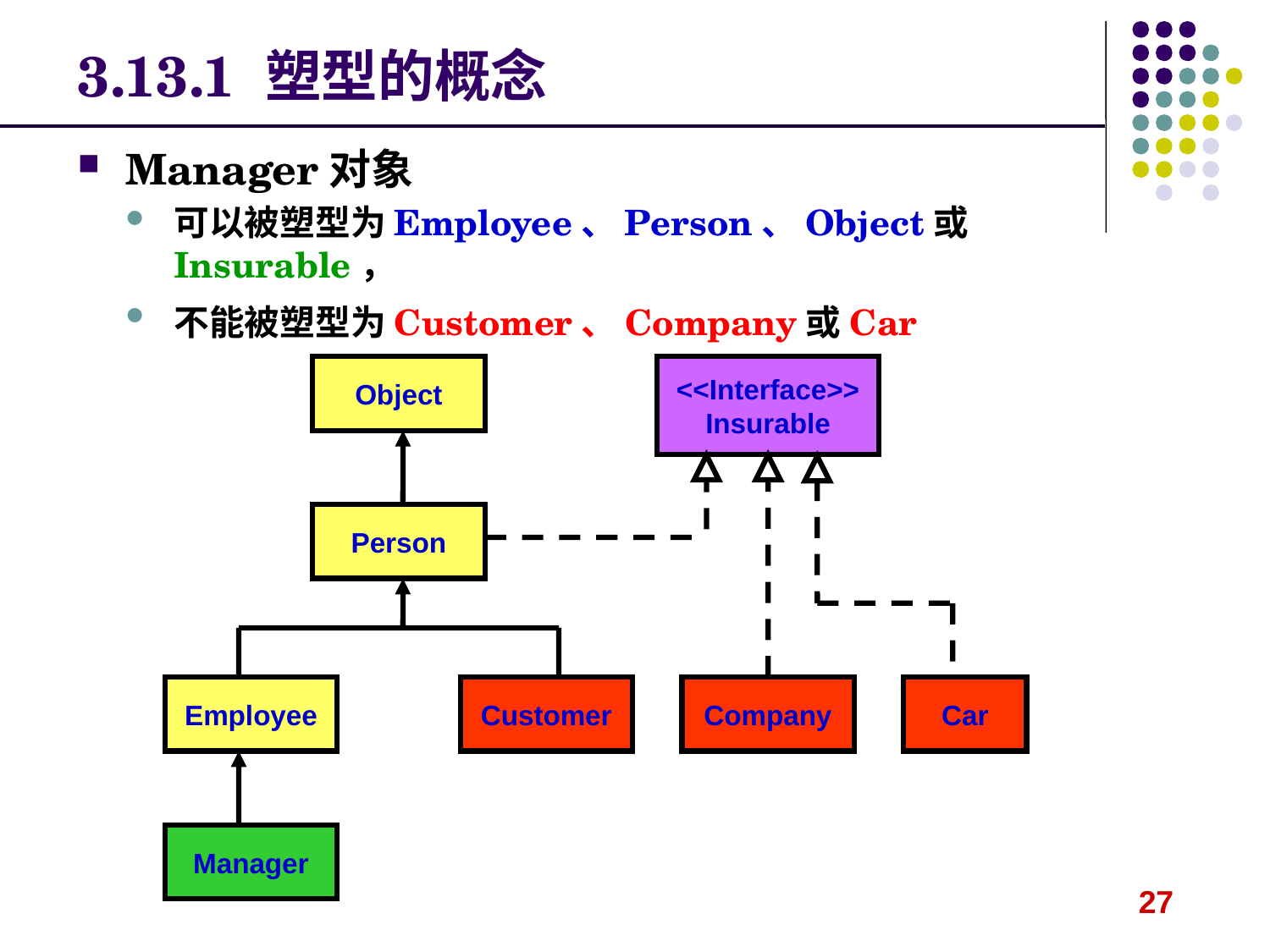

# 3.13.1 塑型的概念
Manager对象
可以被塑型为Employee、Person、Object或Insurable，
不能被塑型为Customer、Company或Car

<<Interface>>
Insurable
Object

Person

Employee
Customer
Company
Car

Manager